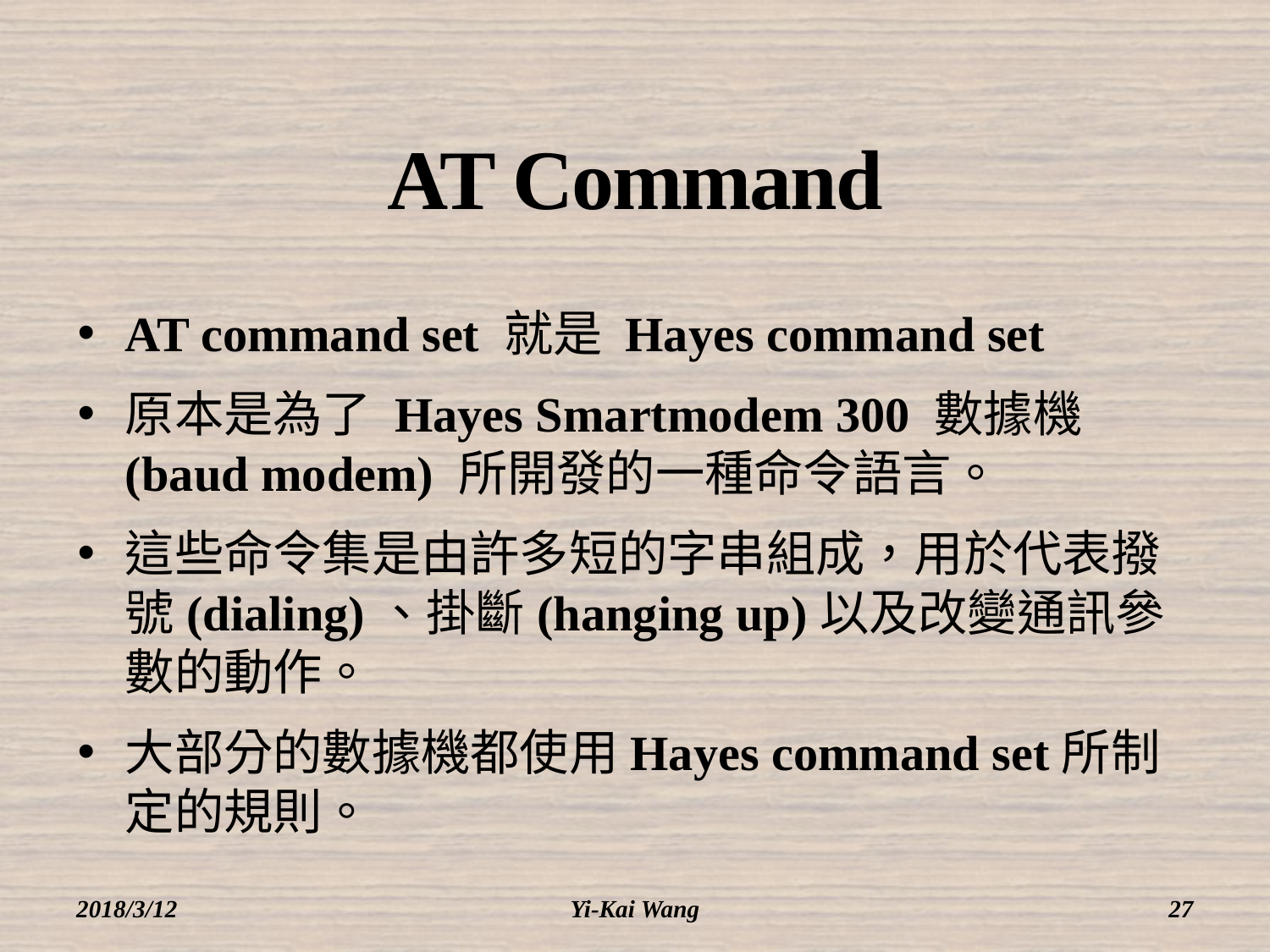

# AT Command
AT command set 就是 Hayes command set
原本是為了 Hayes Smartmodem 300 數據機 (baud modem) 所開發的一種命令語言。
這些命令集是由許多短的字串組成，用於代表撥號(dialing)、掛斷(hanging up)以及改變通訊參數的動作。
大部分的數據機都使用Hayes command set所制定的規則。
2018/3/12
Yi-Kai Wang
27